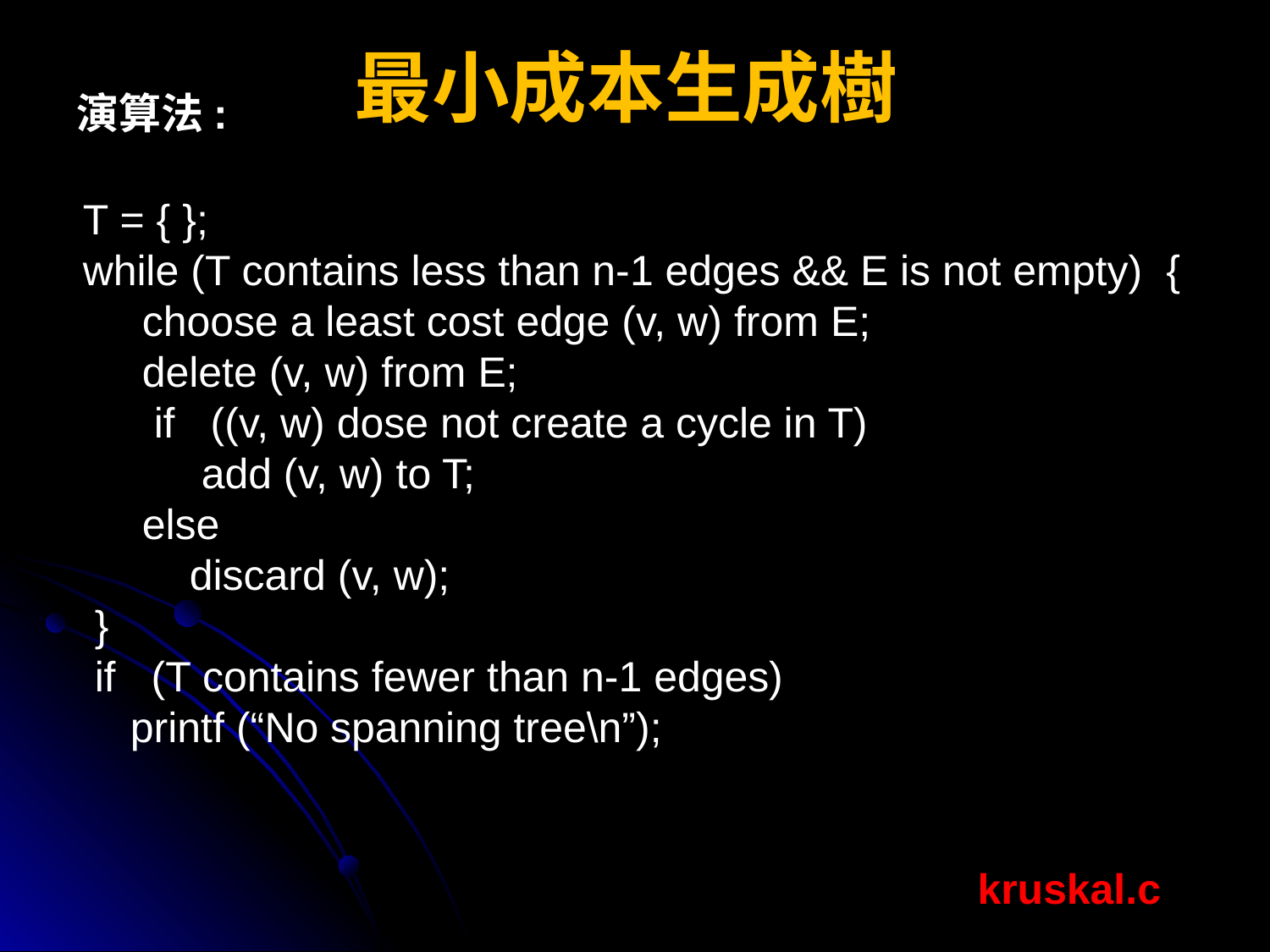

# 最小成本生成樹
演算法:
T = { };
while (T contains less than n-1 edges && E is not empty)  {
     choose a least cost edge (v, w) from E;
     delete (v, w) from E;
      if   ((v, w) dose not create a cycle in T)
          add (v, w) to T;
     else
         discard (v, w);
 }
 if   (T contains fewer than n-1 edges)
    printf (“No spanning tree\n”);

kruskal.c